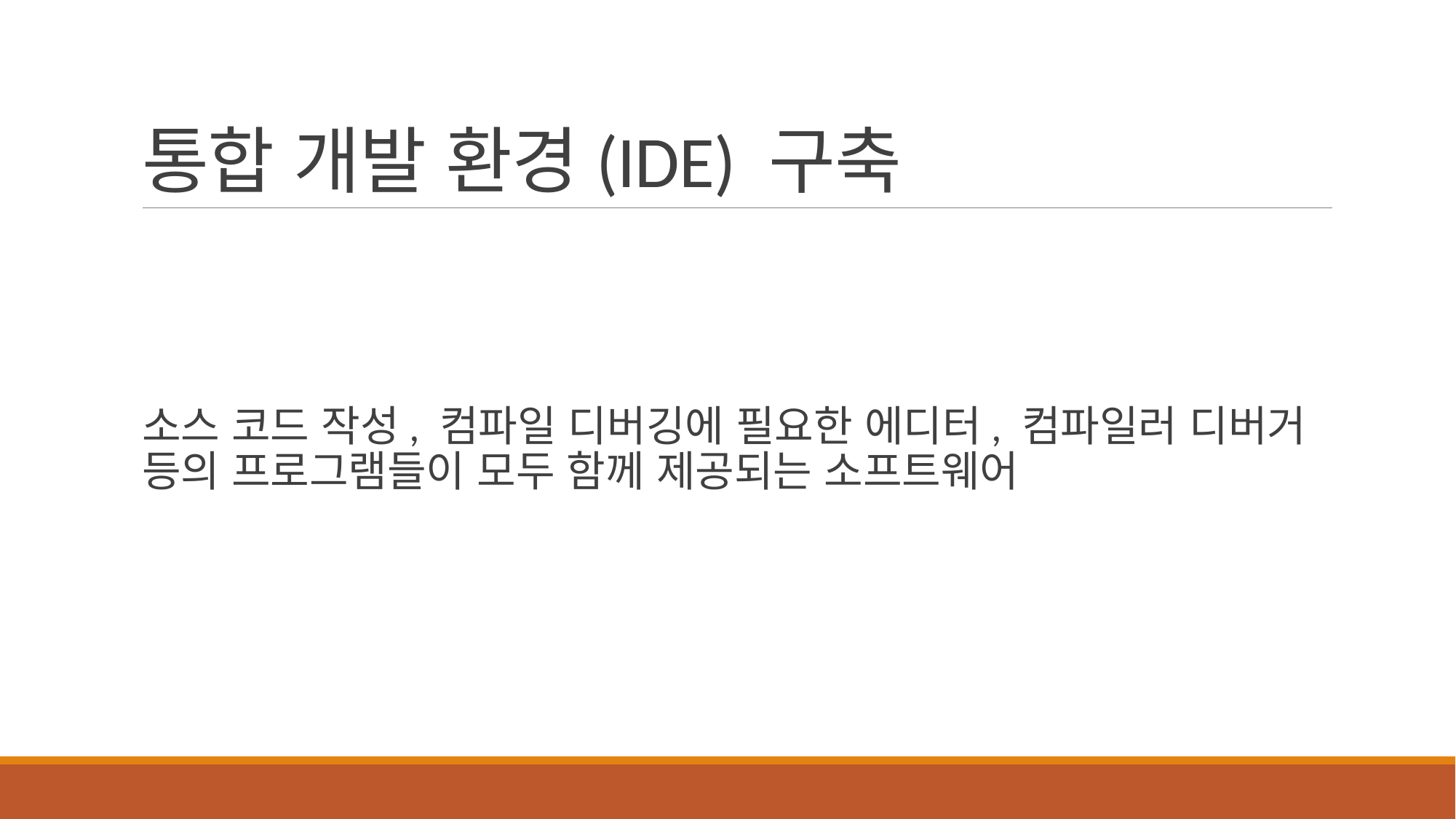

# 통합 개발 환경(IDE) 구축

소스 코드 작성, 컴파일 디버깅에 필요한 에디터, 컴파일러 디버거 등의 프로그램들이 모두 함께 제공되는 소프트웨어